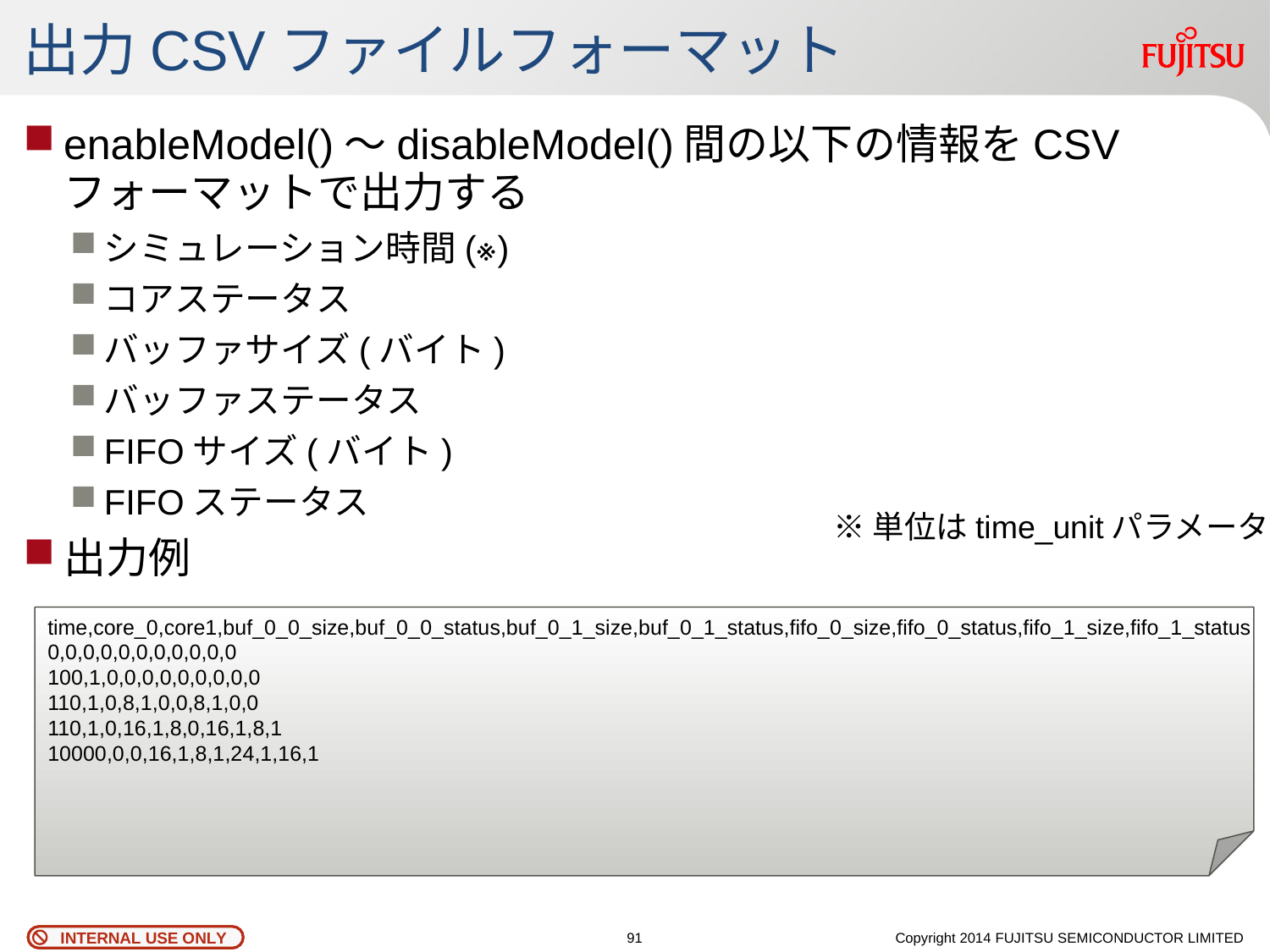

# 出力CSVファイルフォーマット
enableModel()～disableModel()間の以下の情報をCSVフォーマットで出力する
シミュレーション時間(※)
コアステータス
バッファサイズ(バイト)
バッファステータス
FIFOサイズ(バイト)
FIFOステータス
出力例

※単位はtime_unitパラメータ
time,core_0,core1,buf_0_0_size,buf_0_0_status,buf_0_1_size,buf_0_1_status,fifo_0_size,fifo_0_status,fifo_1_size,fifo_1_status
0,0,0,0,0,0,0,0,0,0,0
100,1,0,0,0,0,0,0,0,0,0
110,1,0,8,1,0,0,8,1,0,0
110,1,0,16,1,8,0,16,1,8,1
10000,0,0,16,1,8,1,24,1,16,1
91
Copyright 2014 FUJITSU SEMICONDUCTOR LIMITED